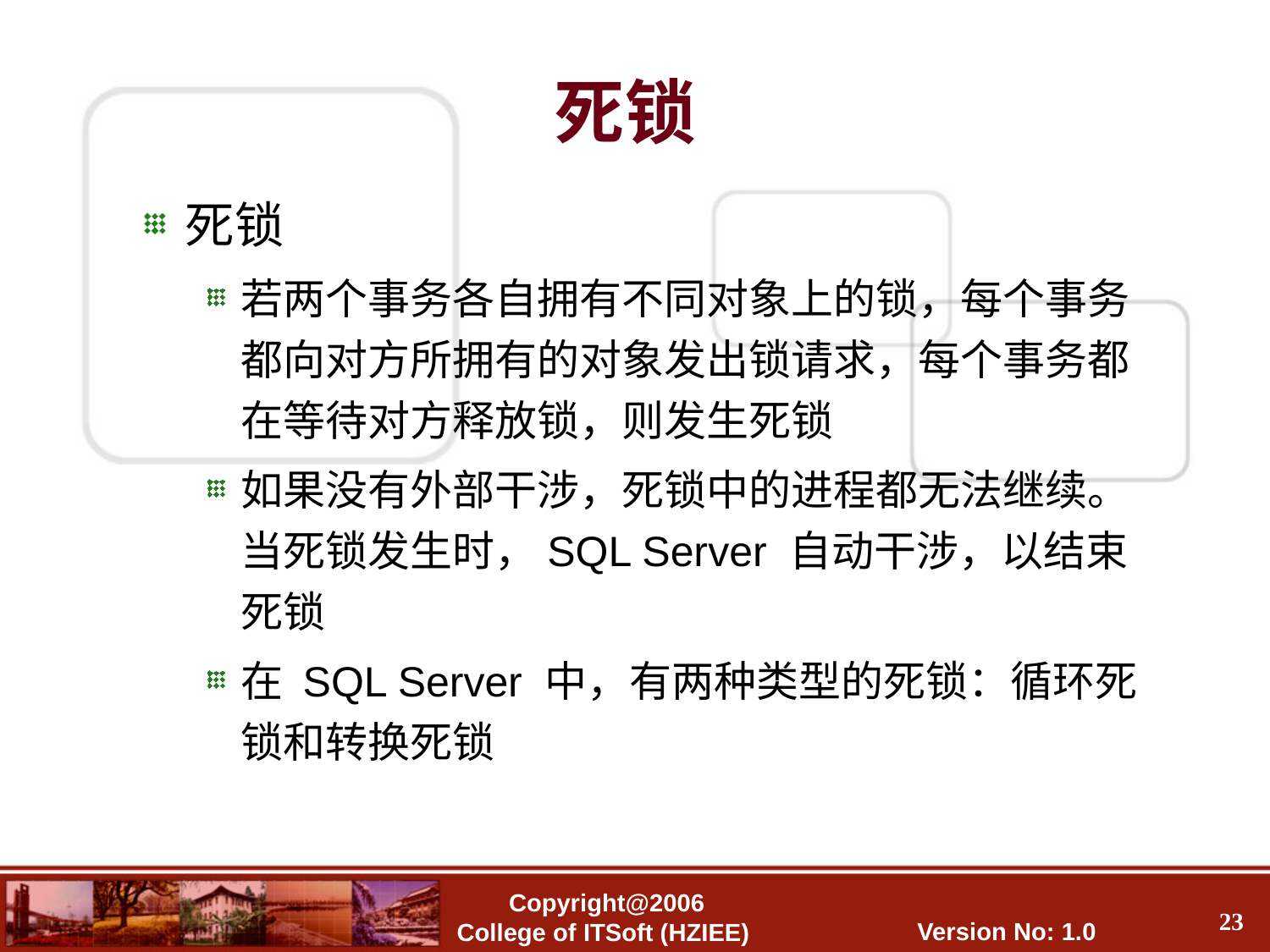

# 死锁
死锁
若两个事务各自拥有不同对象上的锁，每个事务都向对方所拥有的对象发出锁请求，每个事务都在等待对方释放锁，则发生死锁
如果没有外部干涉，死锁中的进程都无法继续。当死锁发生时，SQL Server 自动干涉，以结束死锁
在 SQL Server 中，有两种类型的死锁：循环死锁和转换死锁